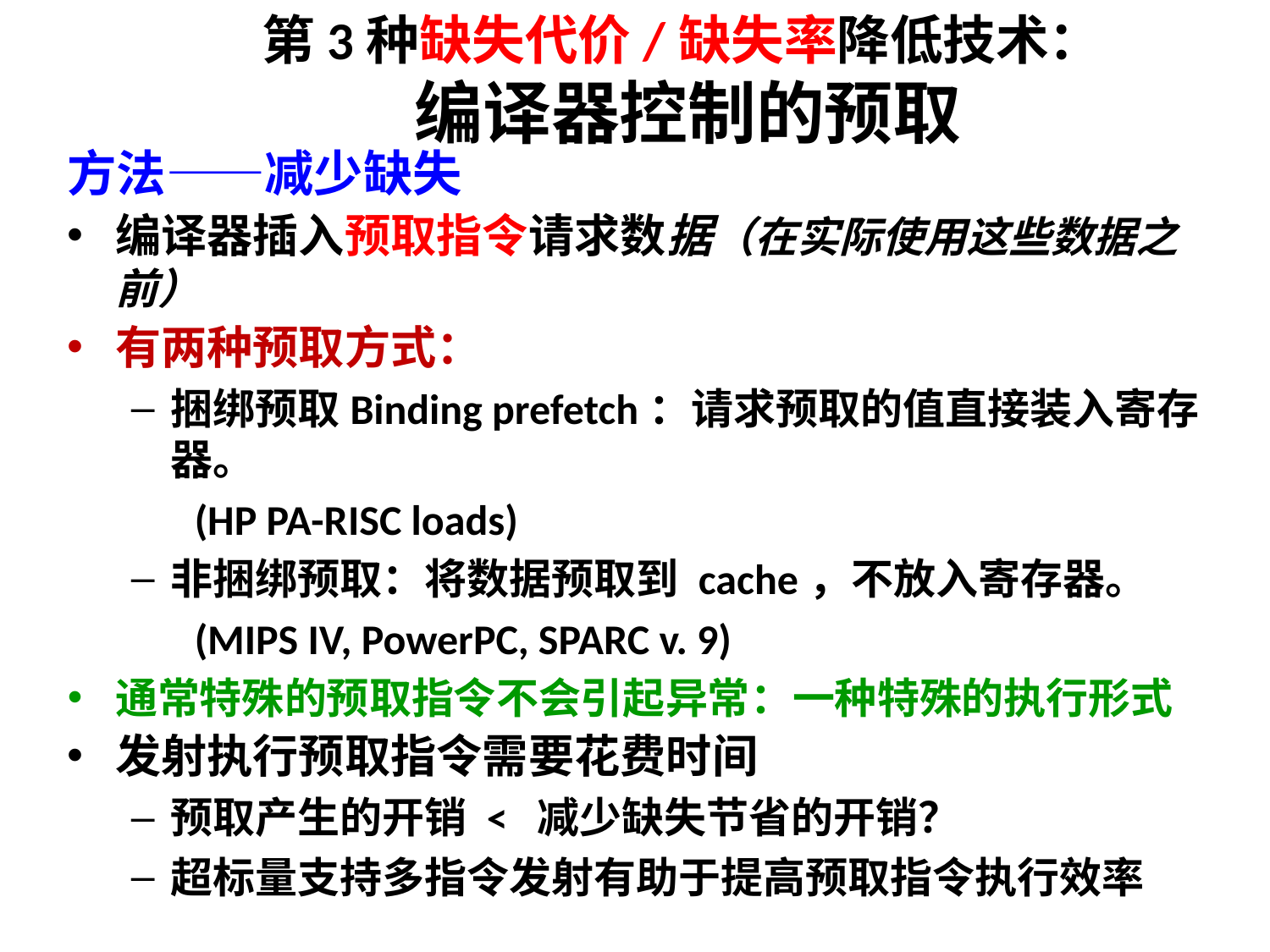

# 第3种缺失代价/缺失率降低技术： 编译器控制的预取
方法——减少缺失
编译器插入预取指令请求数据（在实际使用这些数据之前）
有两种预取方式：
捆绑预取Binding prefetch：请求预取的值直接装入寄存器。
(HP PA-RISC loads)
非捆绑预取：将数据预取到 cache，不放入寄存器。
(MIPS IV, PowerPC, SPARC v. 9)
通常特殊的预取指令不会引起异常：一种特殊的执行形式
发射执行预取指令需要花费时间
预取产生的开销 <  减少缺失节省的开销？
超标量支持多指令发射有助于提高预取指令执行效率
67